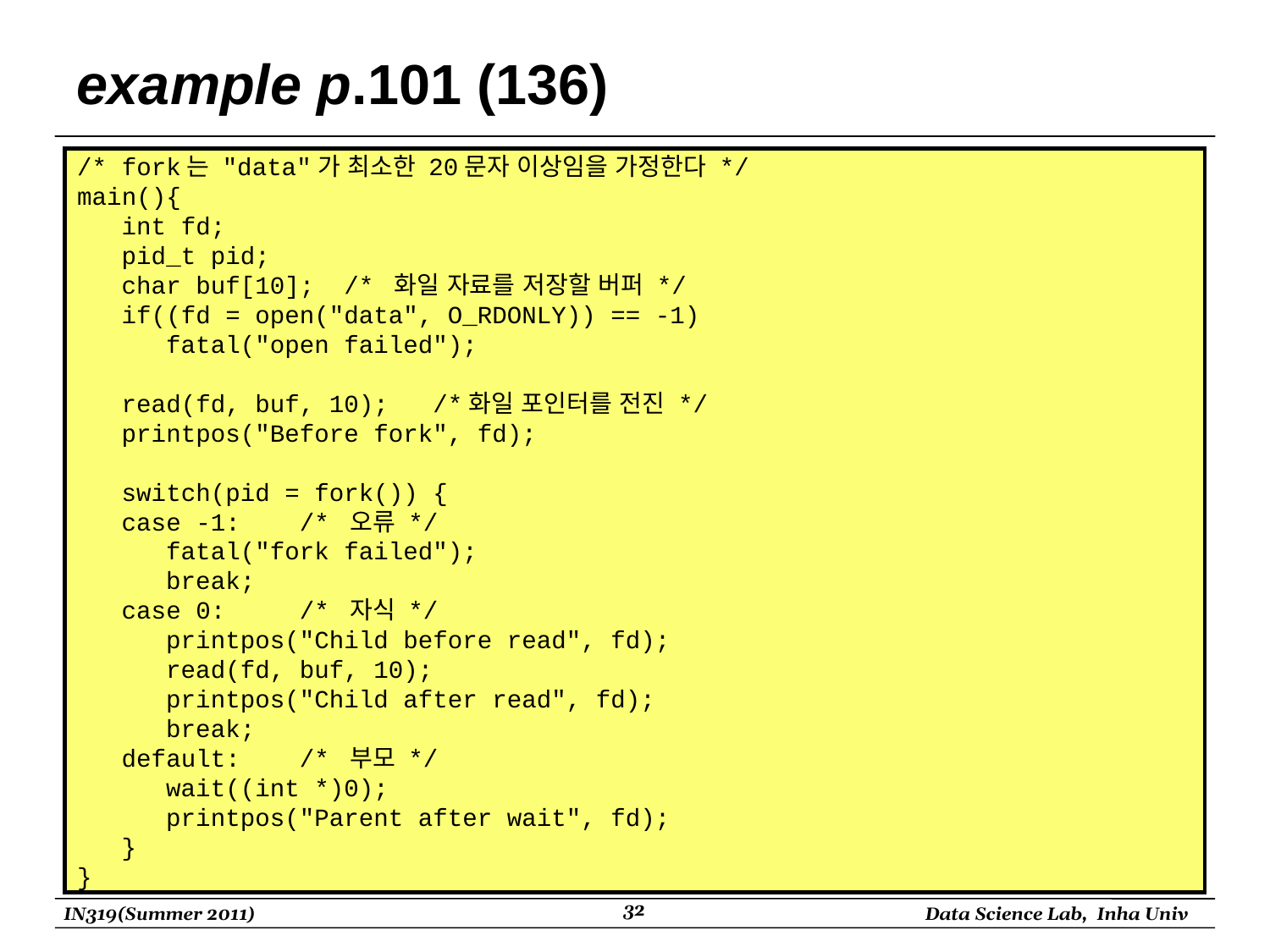

# example p.101 (136)

/* fork는 "data"가 최소한 20문자 이상임을 가정한다 */
main(){
   int fd;
   pid_t pid;
   char buf[10];  /* 화일 자료를 저장할 버퍼 */
   if((fd = open("data", O_RDONLY)) == -1)
      fatal("open failed");

   read(fd, buf, 10);   /*화일 포인터를 전진 */
   printpos("Before fork", fd);

   switch(pid = fork()) {
   case -1:    /* 오류 */
      fatal("fork failed");
      break;
   case 0:     /* 자식 */
      printpos("Child before read", fd);
      read(fd, buf, 10);
      printpos("Child after read", fd);
      break;
   default:    /* 부모 */
      wait((int *)0);
      printpos("Parent after wait", fd);
   }
}
32